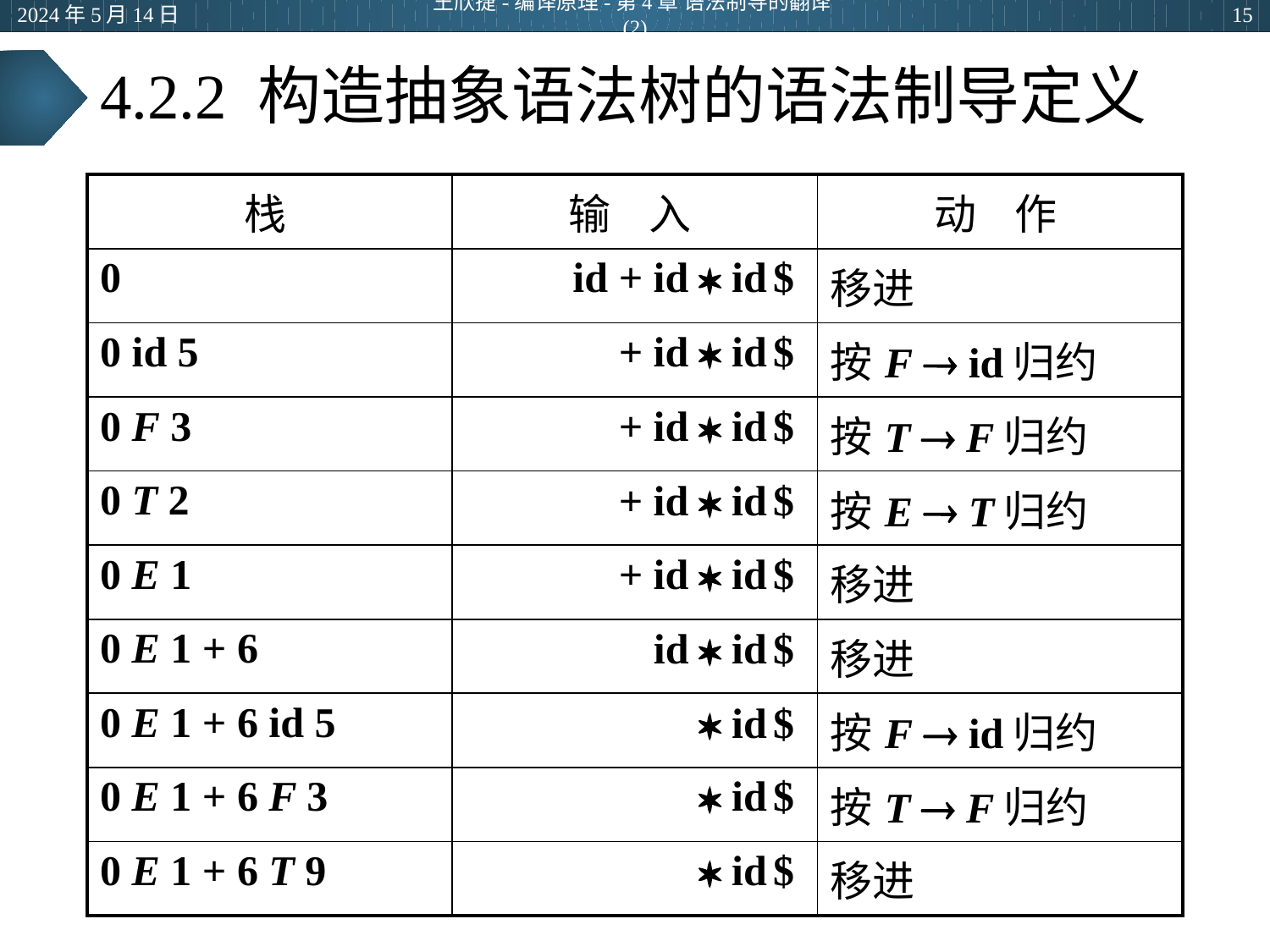

2024年5月14日
王欣捷-编译原理-第4章 语法制导的翻译(2)
15
# 4.2.2 构造抽象语法树的语法制导定义
| 栈 | 输 入 | 动 作 |
| --- | --- | --- |
| 0 | id + id ∗ id $ | 移进 |
| 0 id 5 | + id ∗ id $ | 按F → id归约 |
| 0 F 3 | + id ∗ id $ | 按T → F归约 |
| 0 T 2 | + id ∗ id $ | 按E → T归约 |
| 0 E 1 | + id ∗ id $ | 移进 |
| 0 E 1 + 6 | id ∗ id $ | 移进 |
| 0 E 1 + 6 id 5 | ∗ id $ | 按F → id归约 |
| 0 E 1 + 6 F 3 | ∗ id $ | 按T → F归约 |
| 0 E 1 + 6 T 9 | ∗ id $ | 移进 |